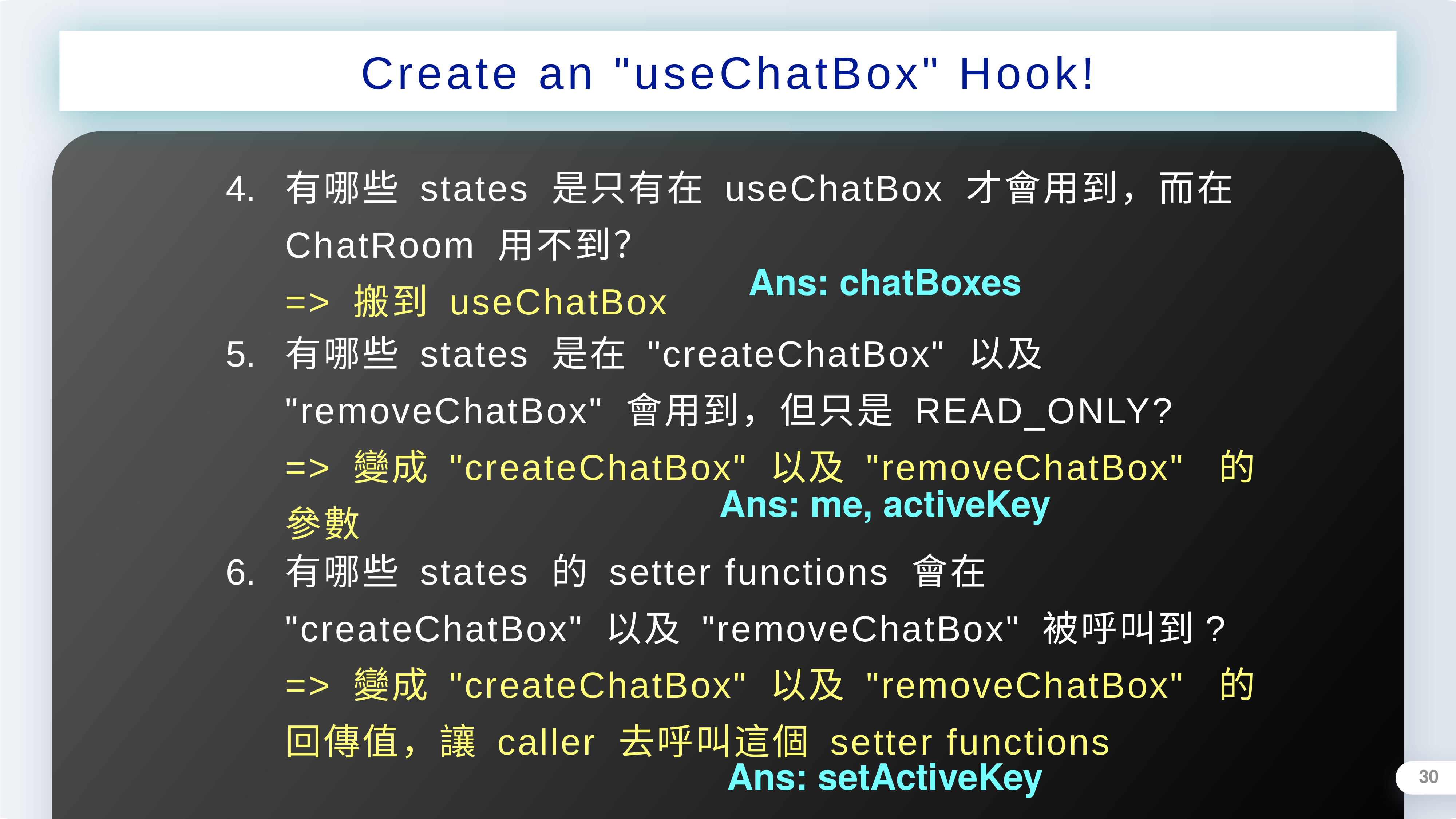

Create an "useChatBox" Hook!
有哪些 states 是只有在 useChatBox 才會用到，而在 ChatRoom 用不到？
=> 搬到 useChatBox
Ans: chatBoxes
有哪些 states 是在 "createChatBox" 以及 "removeChatBox" 會用到，但只是 READ_ONLY?
=> 變成 "createChatBox" 以及 "removeChatBox"  的參數
Ans: me, activeKey
有哪些 states 的 setter functions 會在 "createChatBox" 以及 "removeChatBox" 被呼叫到?
=> 變成 "createChatBox" 以及 "removeChatBox"  的回傳值，讓 caller 去呼叫這個 setter functions
Ans: setActiveKey
30